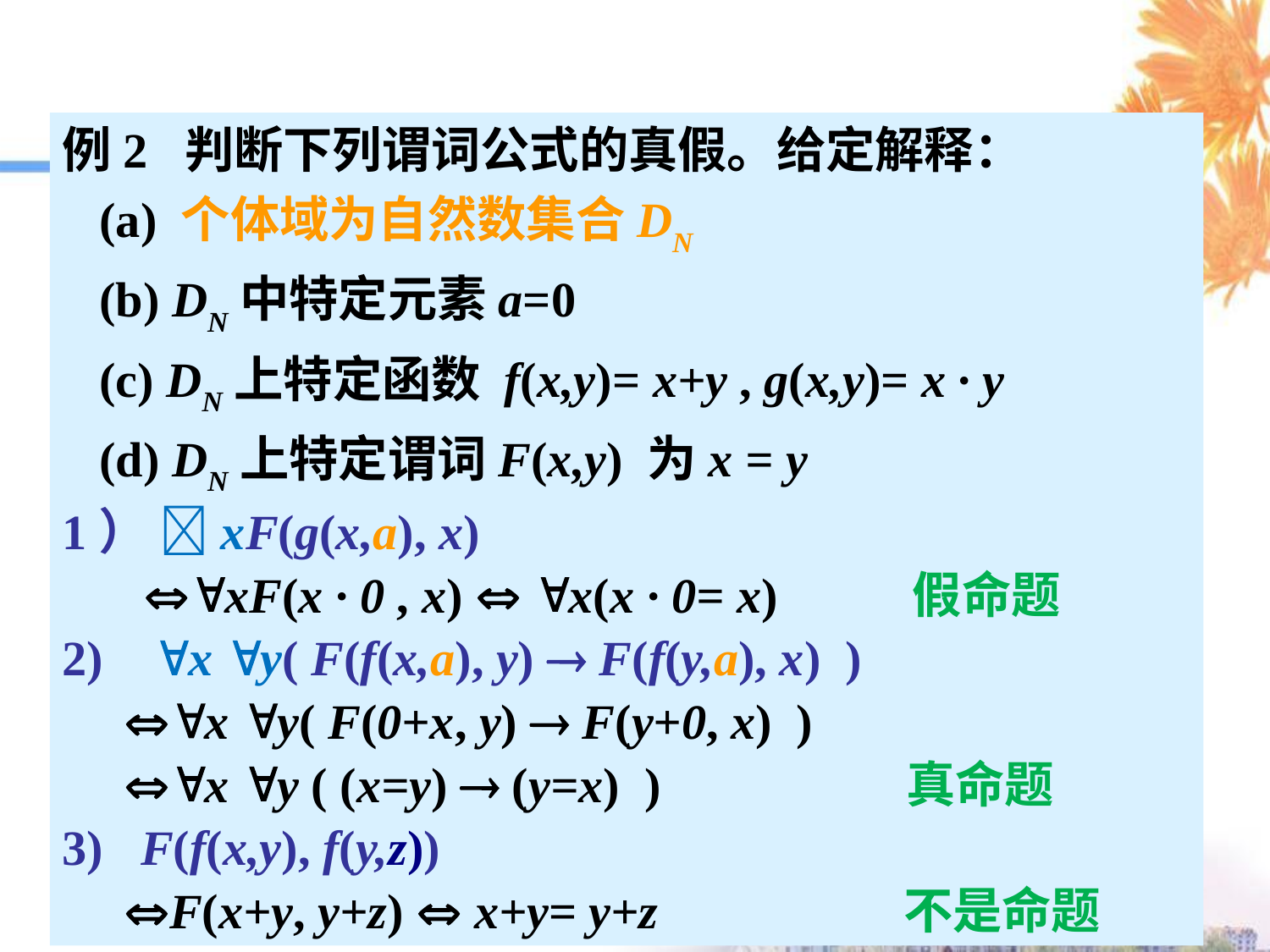

例2  判断下列谓词公式的真假。给定解释：
   (a) 个体域为自然数集合DN
   (b) DN中特定元素a=0
   (c) DN上特定函数 f(x,y)= x+y , g(x,y)= x ∙ y
   (d) DN上特定谓词F(x,y) 为x = y
1） ∀xF(g(x,a), x)
      ⇔∀xF(x ∙ 0 , x) ⇔ ∀x(x ∙ 0= x)          假命题
2)    ∀x ∀y( F(f(x,a), y) → F(f(y,a), x)  )
     ⇔∀x ∀y( F(0+x, y) → F(y+0, x)  )
     ⇔∀x ∀y ( (x=y) → (y=x)  )                   真命题
3)   F(f(x,y), f(y,z))
     ⇔F(x+y, y+z) ⇔ x+y= y+z                   不是命题
42